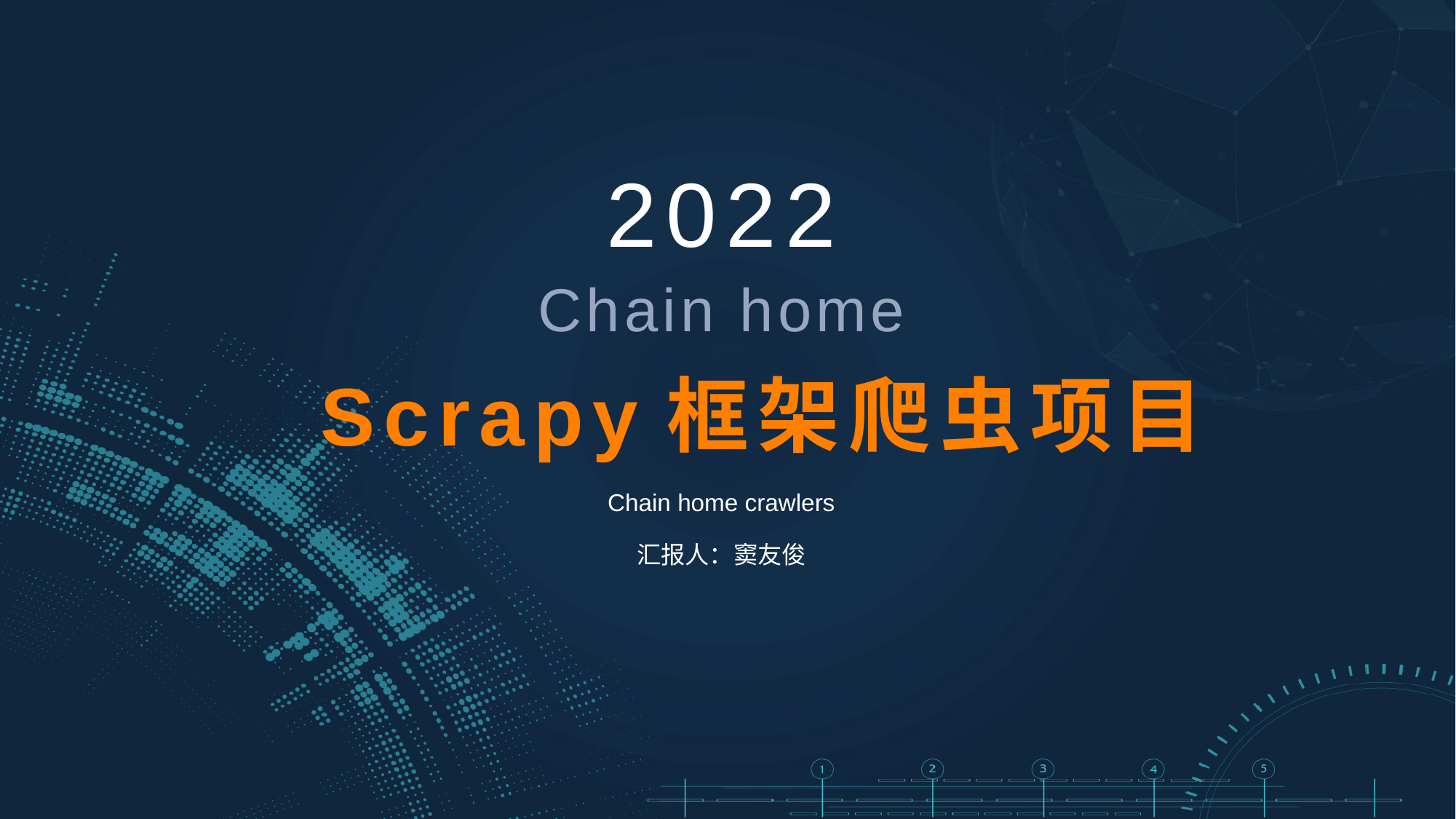

2022
Chain home
Scrapy框架爬虫项目
Chain home crawlers
汇报人：窦友俊